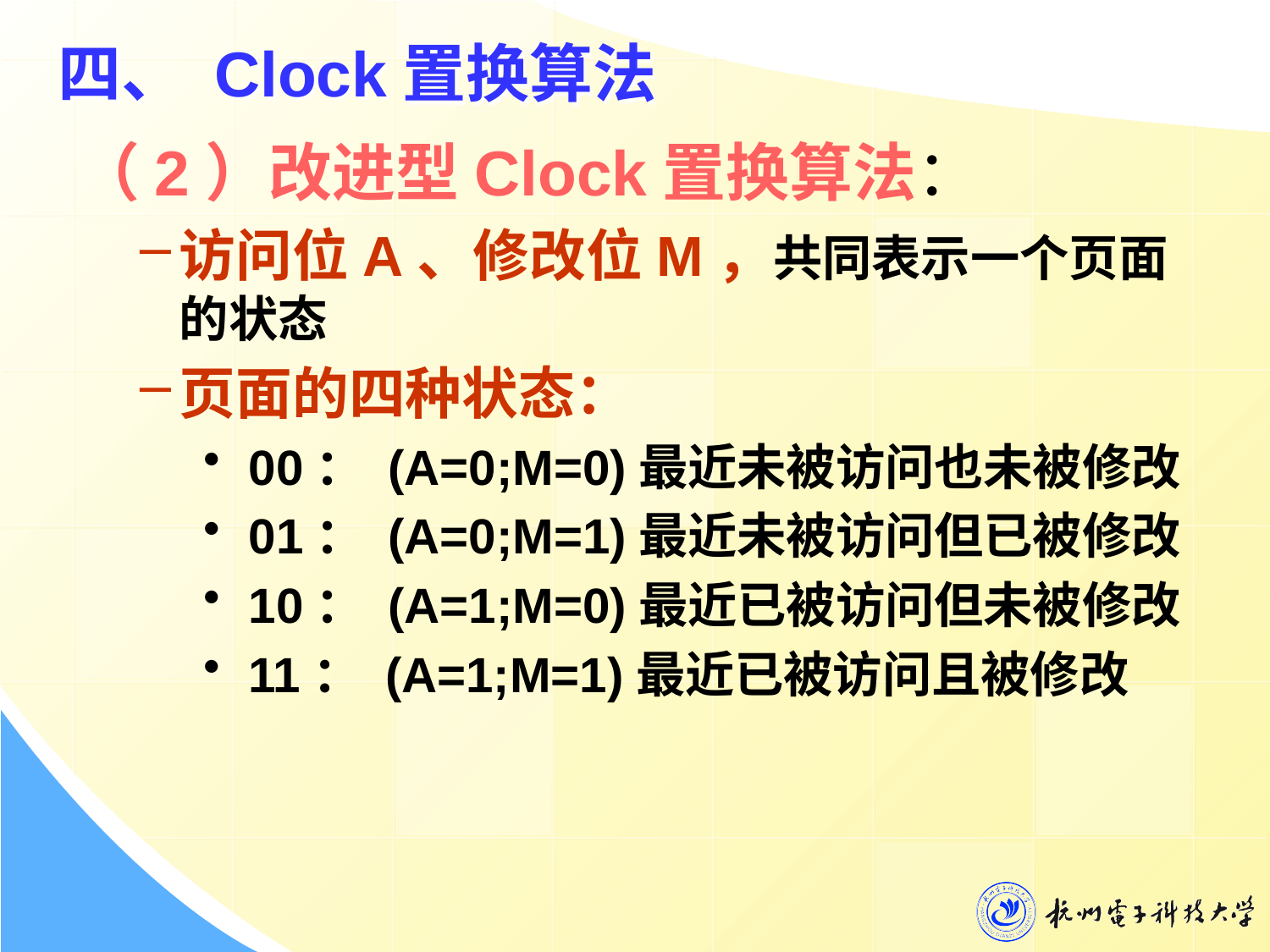

# 四、 Clock置换算法
（2）改进型Clock置换算法：
访问位A、修改位M，共同表示一个页面的状态
页面的四种状态：
 00： (A=0;M=0)最近未被访问也未被修改
 01： (A=0;M=1)最近未被访问但已被修改
 10： (A=1;M=0)最近已被访问但未被修改
 11： (A=1;M=1)最近已被访问且被修改